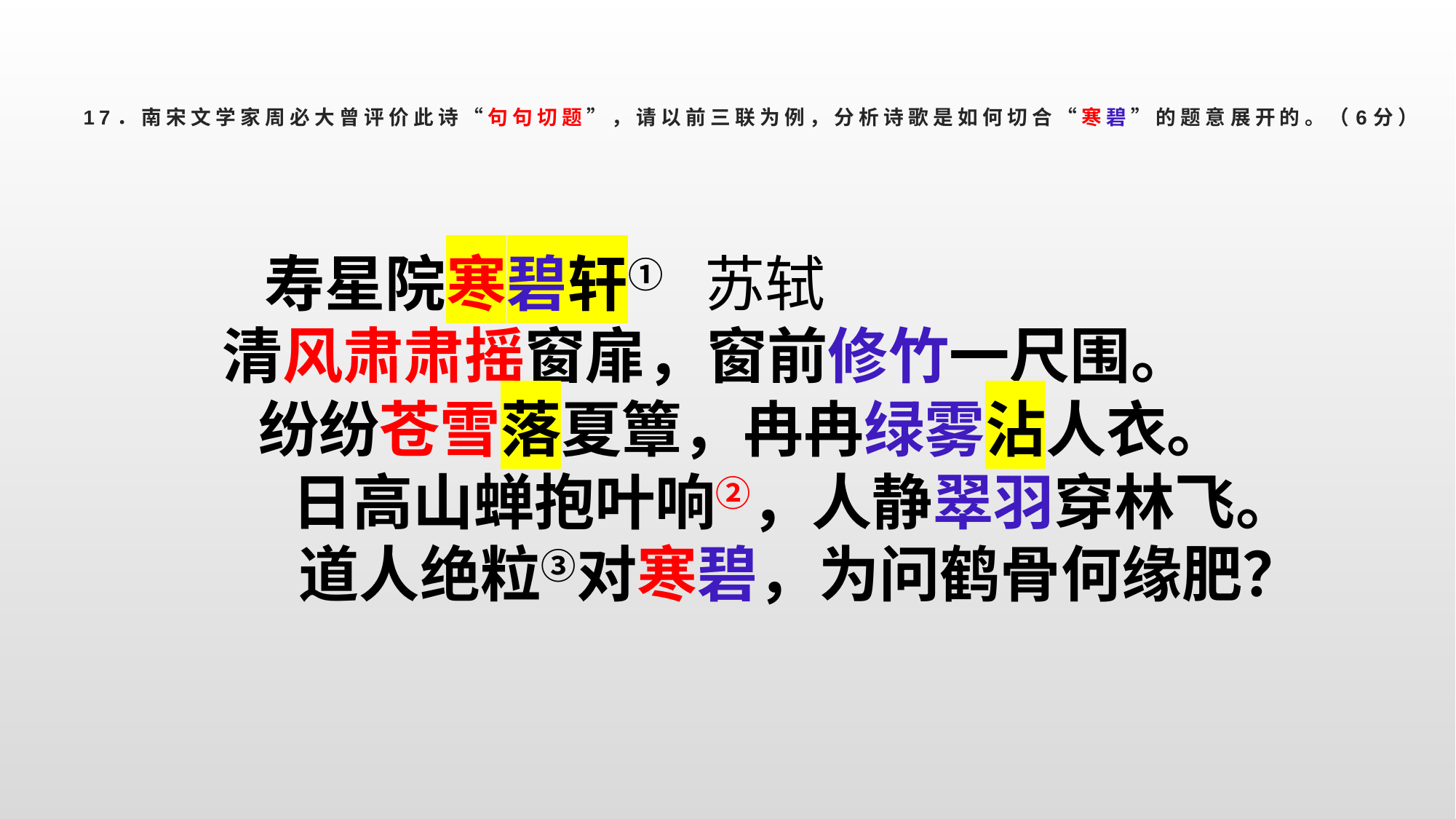

# 17．南宋文学家周必大曾评价此诗“句句切题”，请以前三联为例，分析诗歌是如何切合“寒碧”的题意展开的。（6分）
        寿星院寒碧轩①   苏轼     清风肃肃摇窗扉，窗前修竹一尺围。     纷纷苍雪落夏簟，冉冉绿雾沾人衣。
        日高山蝉抱叶响②，人静翠羽穿林飞。
         道人绝粒③对寒碧，为问鹤骨何缘肥？